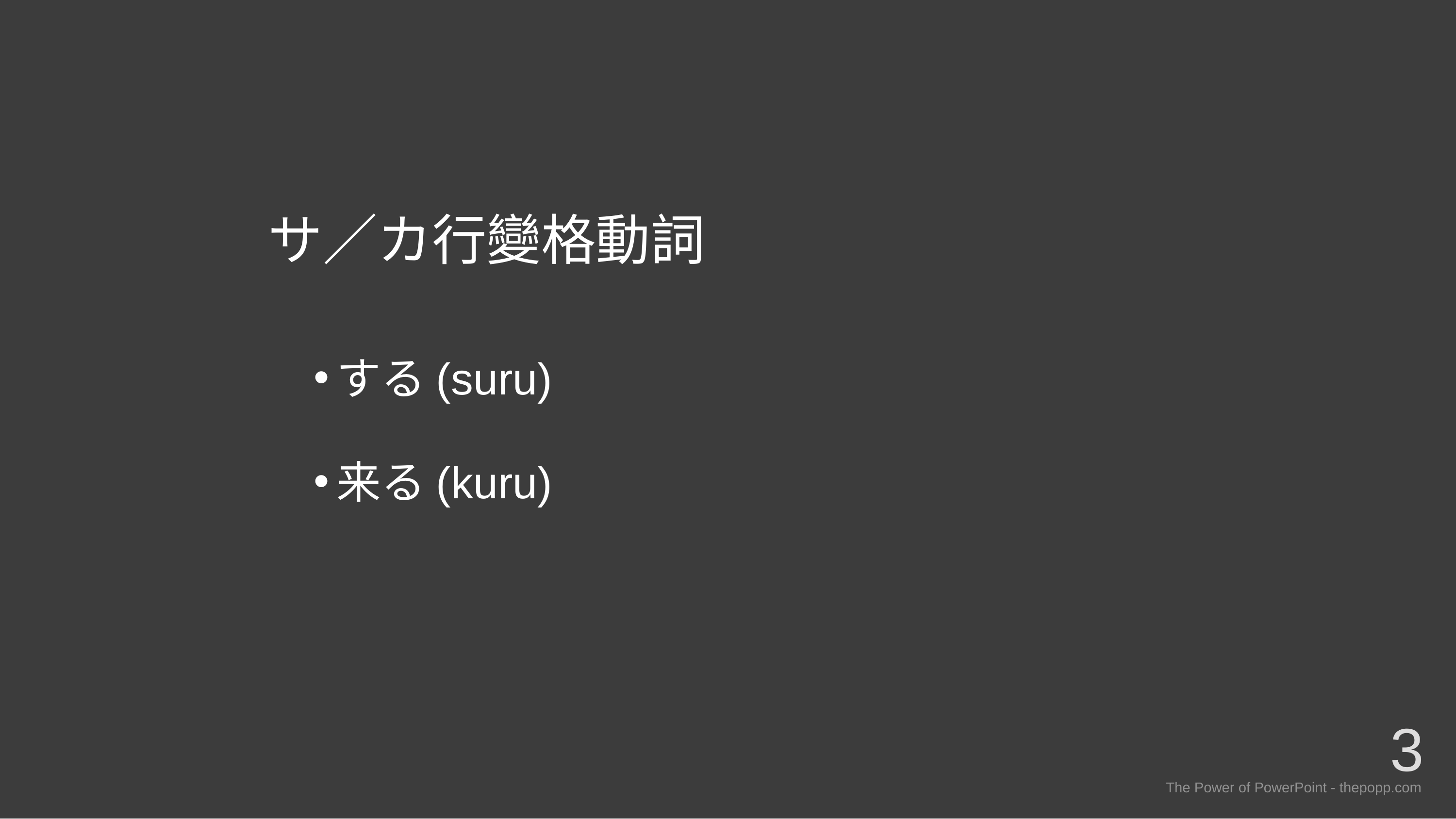

# サ／カ行變格動詞
する(suru)
来る(kuru)

3
The Power of PowerPoint - thepopp.com